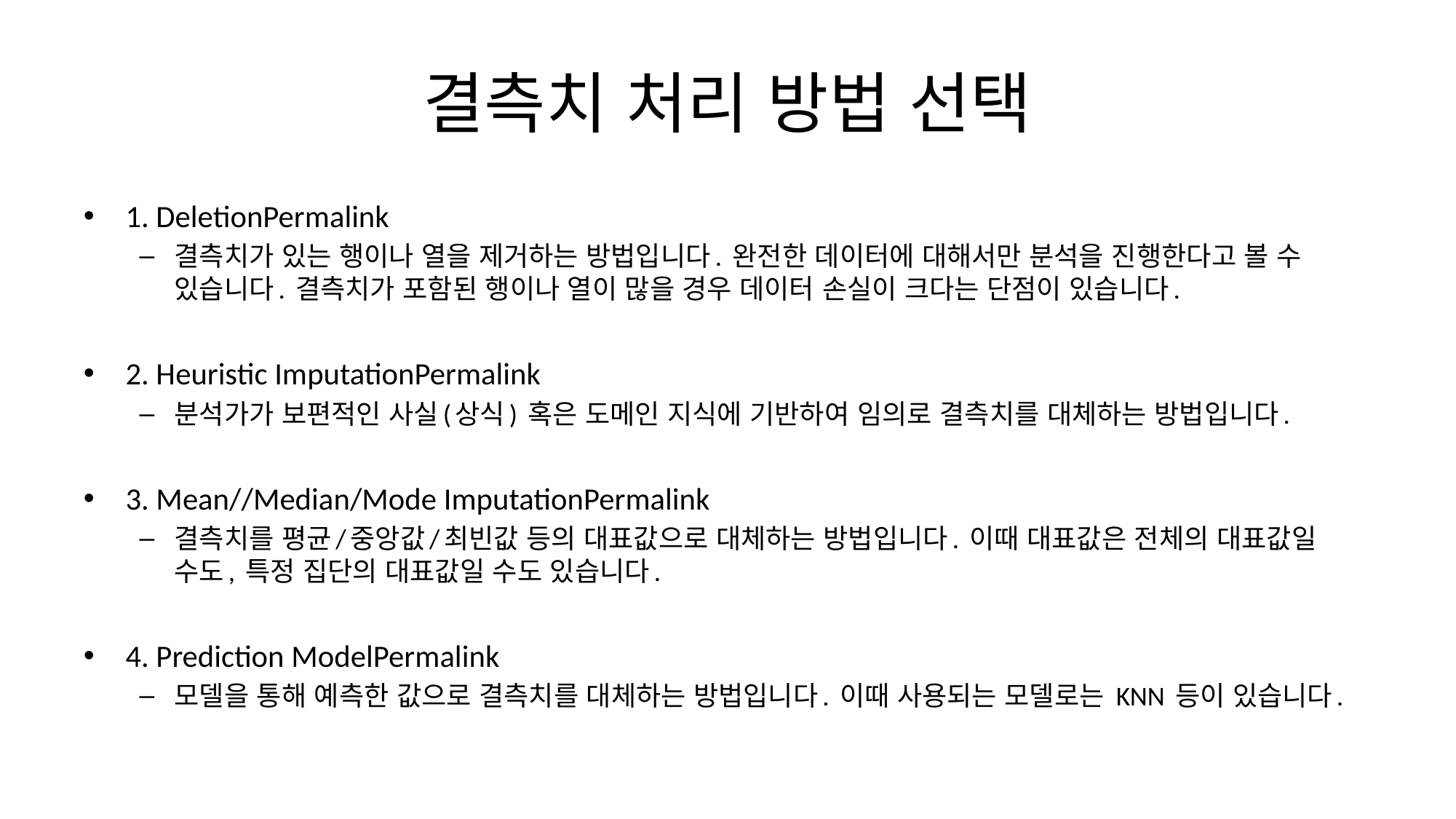

# 결측치 처리 방법 선택
1. DeletionPermalink
결측치가 있는 행이나 열을 제거하는 방법입니다. 완전한 데이터에 대해서만 분석을 진행한다고 볼 수 있습니다. 결측치가 포함된 행이나 열이 많을 경우 데이터 손실이 크다는 단점이 있습니다.

2. Heuristic ImputationPermalink
분석가가 보편적인 사실(상식) 혹은 도메인 지식에 기반하여 임의로 결측치를 대체하는 방법입니다.

3. Mean//Median/Mode ImputationPermalink
결측치를 평균/중앙값/최빈값 등의 대표값으로 대체하는 방법입니다. 이때 대표값은 전체의 대표값일 수도, 특정 집단의 대표값일 수도 있습니다.

4. Prediction ModelPermalink
모델을 통해 예측한 값으로 결측치를 대체하는 방법입니다. 이때 사용되는 모델로는 KNN 등이 있습니다.